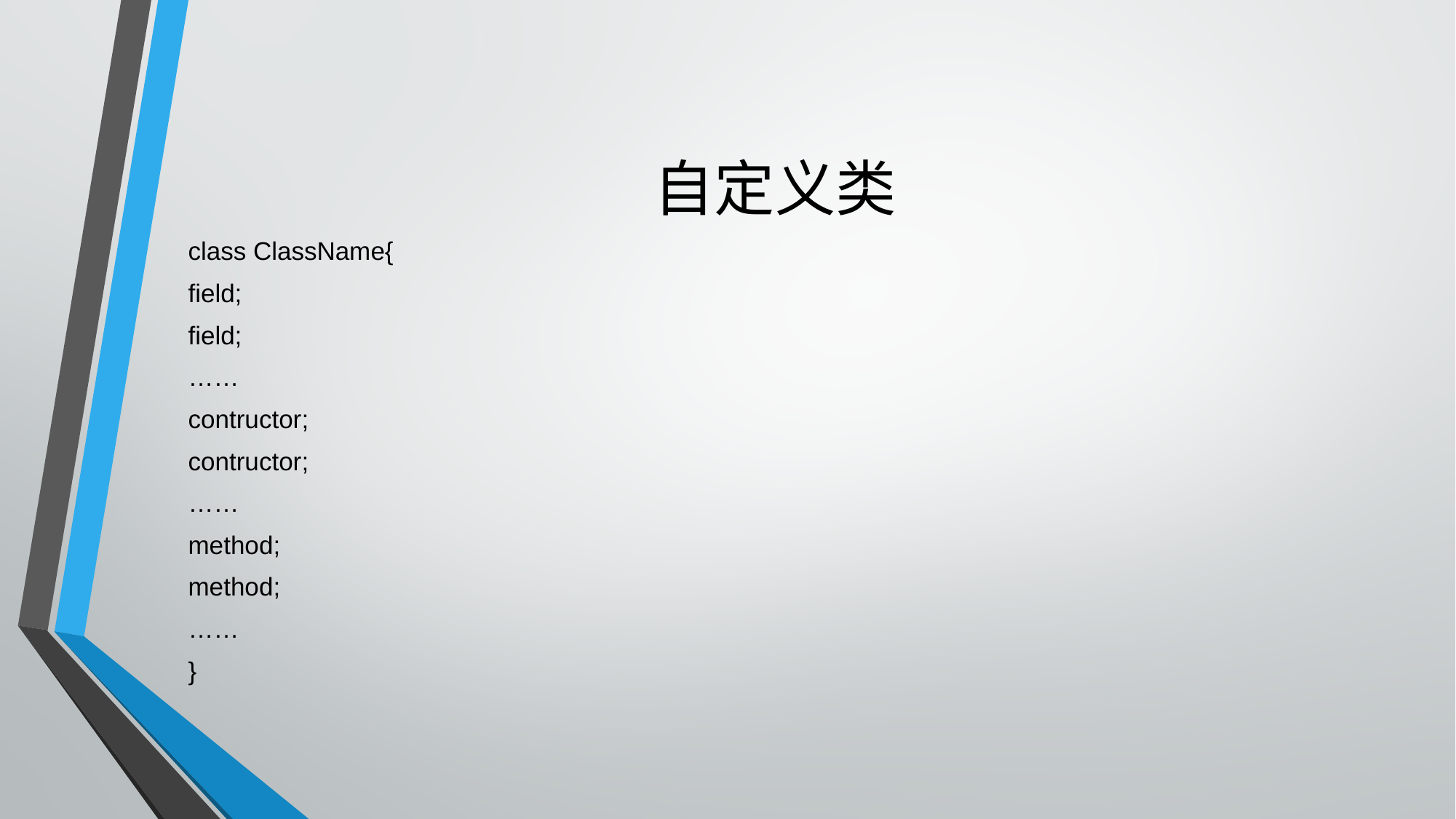

# 自定义类
class ClassName{
field;
field;
……
contructor;
contructor;
……
method;
method;
……
}